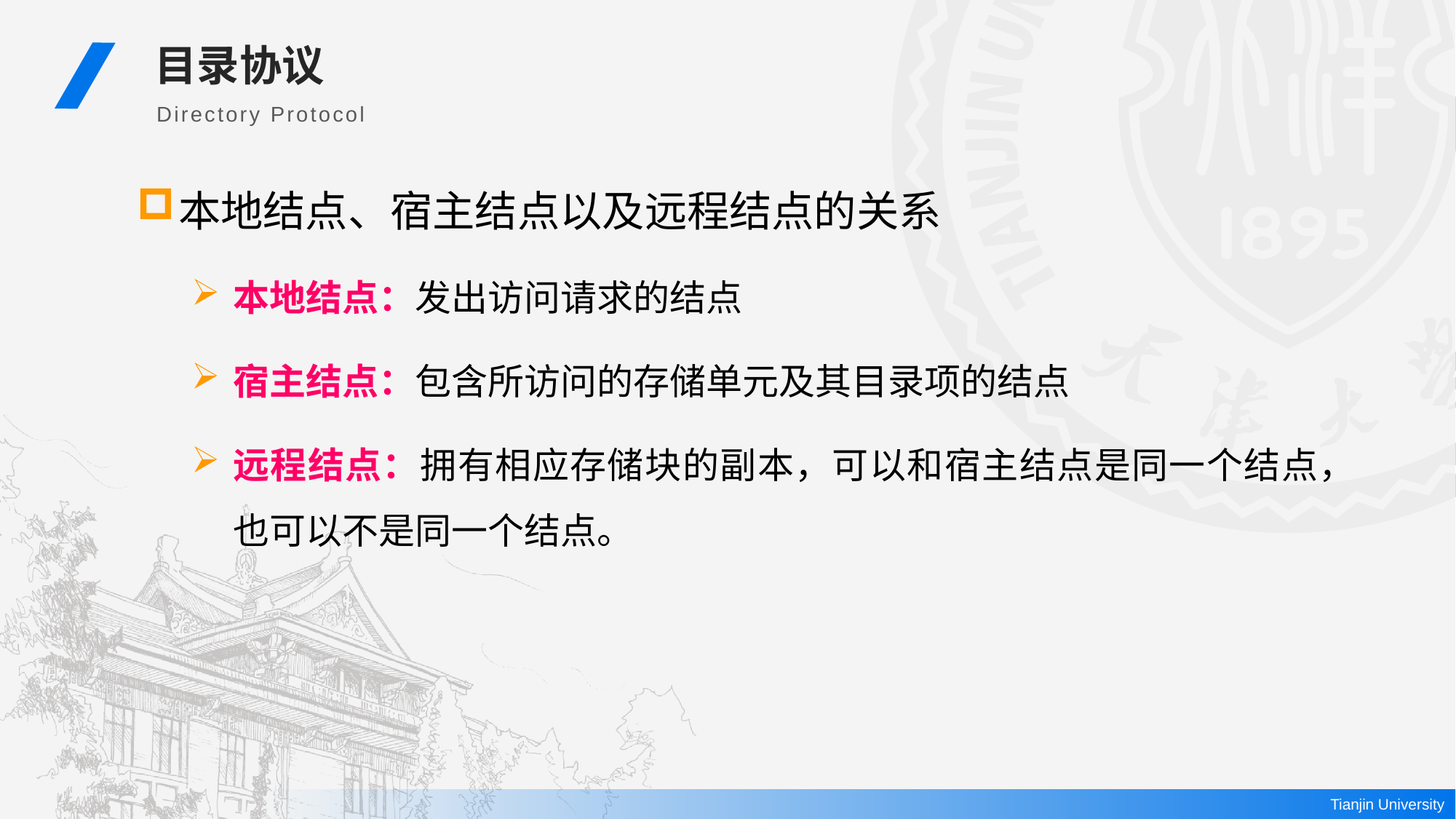

目录协议
Directory Protocol
本地结点、宿主结点以及远程结点的关系
本地结点：发出访问请求的结点
宿主结点：包含所访问的存储单元及其目录项的结点
远程结点：拥有相应存储块的副本，可以和宿主结点是同一个结点，也可以不是同一个结点。